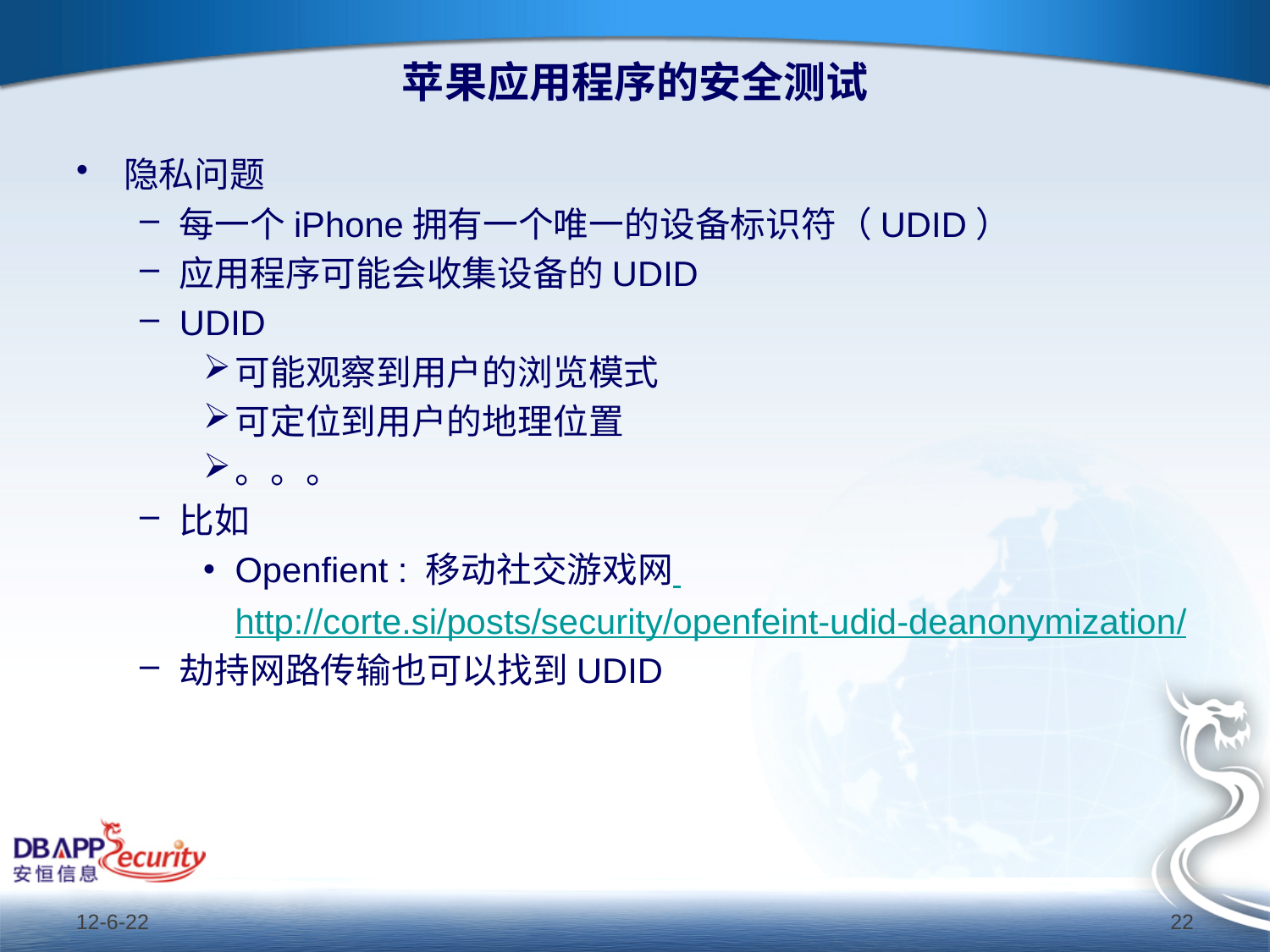

# 苹果应用程序的安全测试
隐私问题
每一个iPhone拥有一个唯一的设备标识符（UDID）
应用程序可能会收集设备的UDID
UDID
可能观察到用户的浏览模式
可定位到用户的地理位置
。。。
比如
Openfient : 移动社交游戏网 http://corte.si/posts/security/openfeint-udid-deanonymization/
劫持网路传输也可以找到UDID